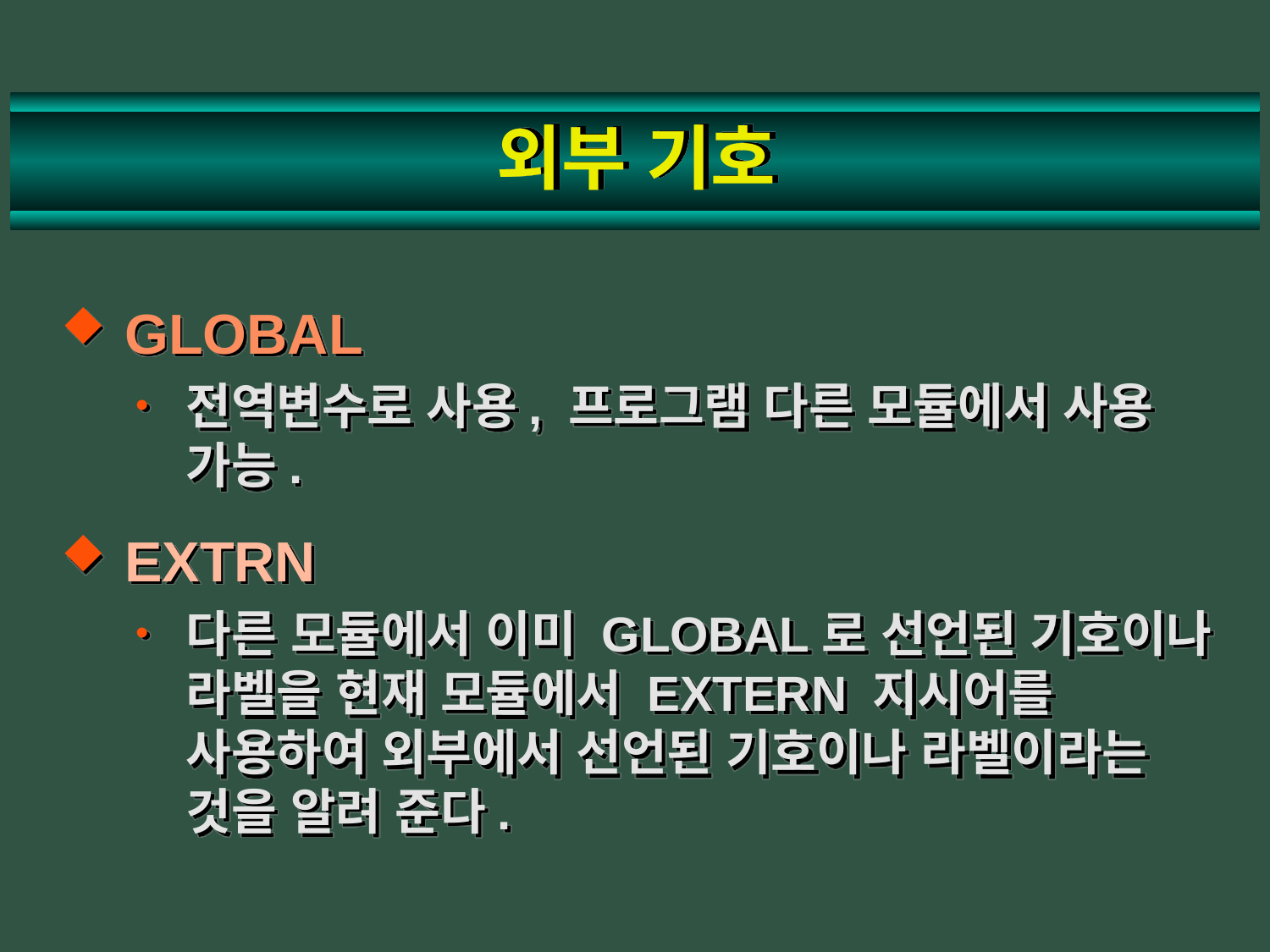

# 외부 기호
GLOBAL
전역변수로 사용, 프로그램 다른 모듈에서 사용 가능.
EXTRN
다른 모듈에서 이미 GLOBAL로 선언된 기호이나 라벨을 현재 모듈에서 EXTERN 지시어를 사용하여 외부에서 선언된 기호이나 라벨이라는 것을 알려 준다.